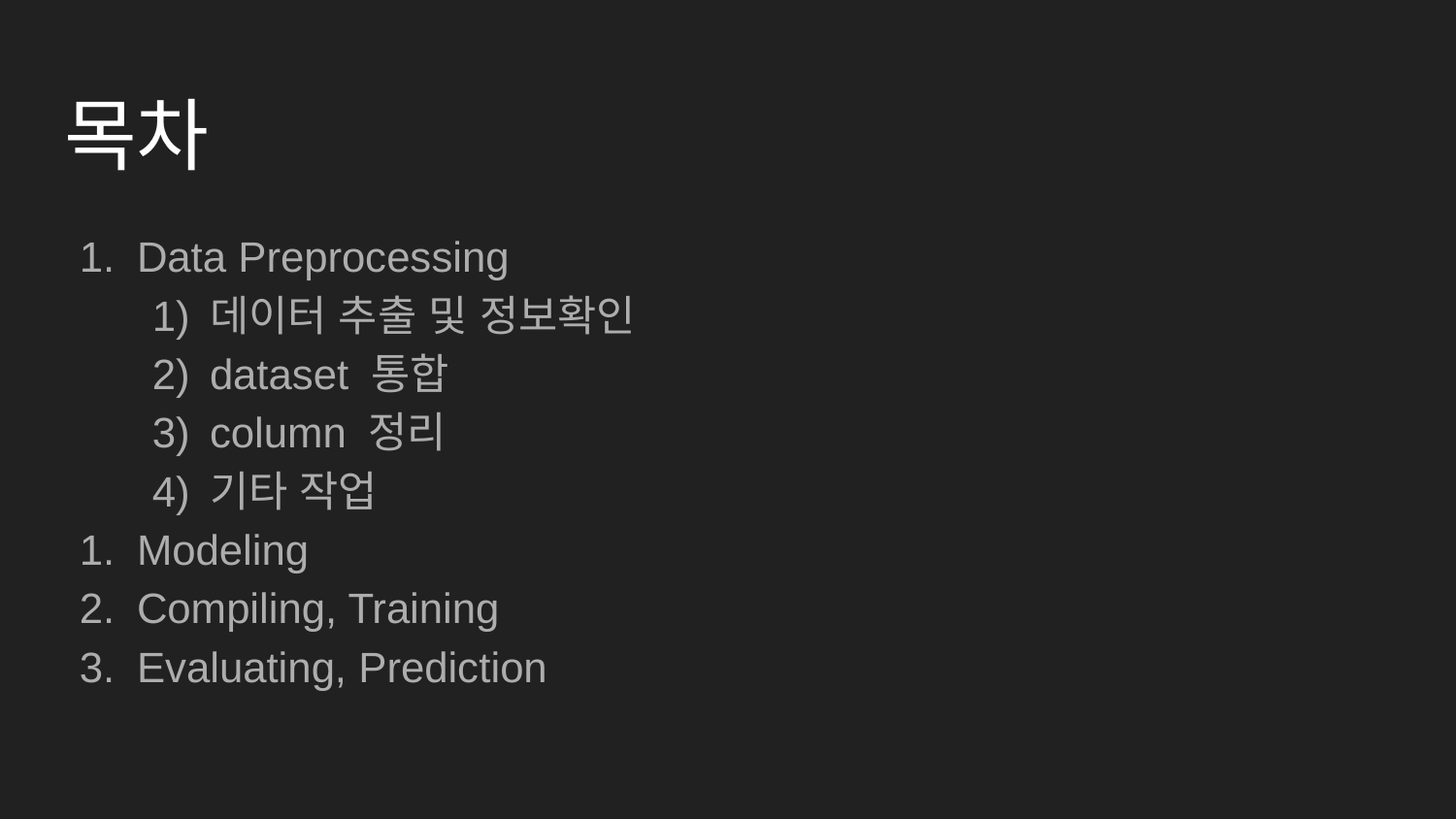

# 목차
Data Preprocessing
데이터 추출 및 정보확인
dataset 통합
column 정리
기타 작업
Modeling
Compiling, Training
Evaluating, Prediction